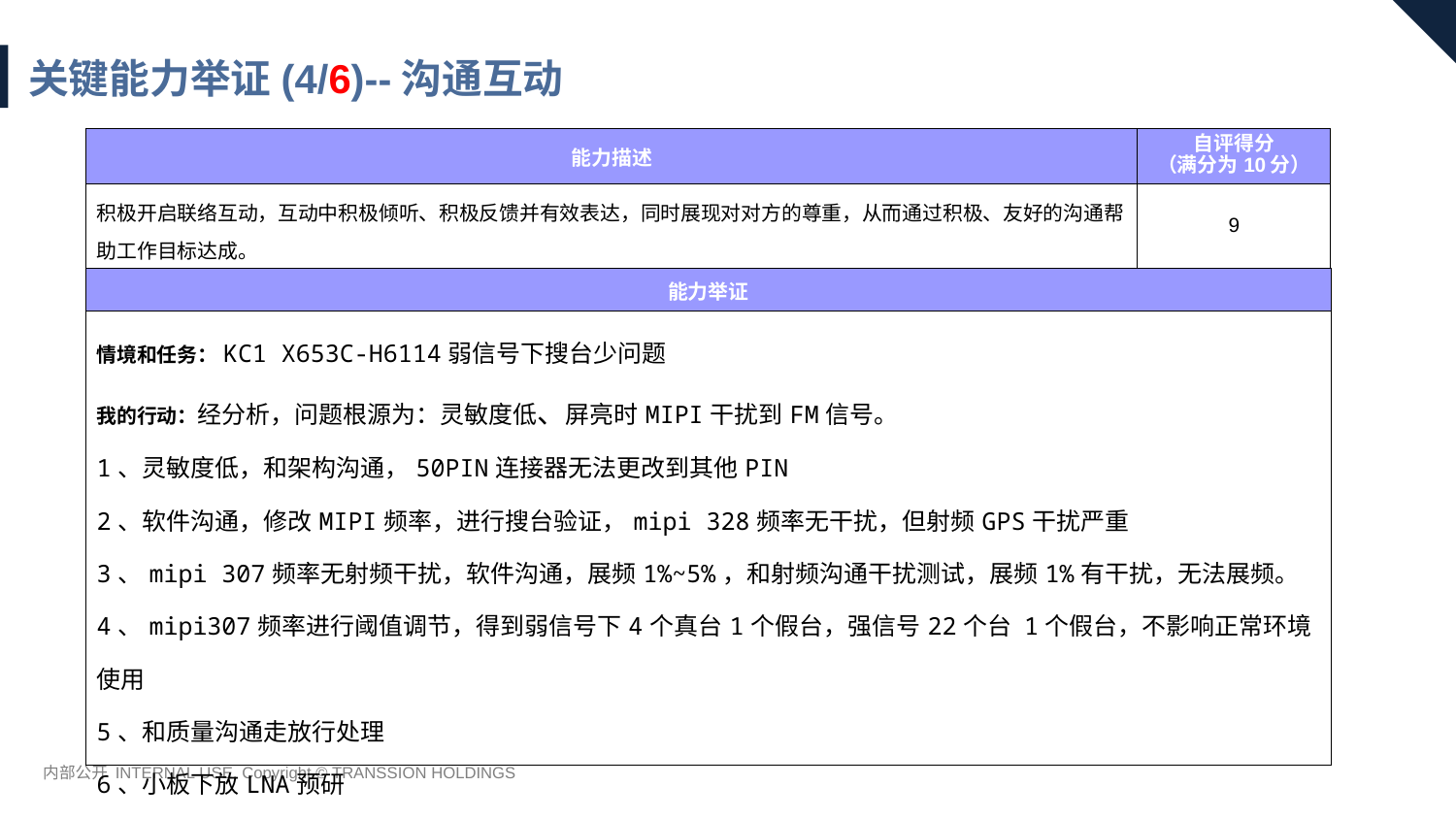

关键能力举证(4/6)--沟通互动
| 能力描述 | 自评得分 （满分为10分） |
| --- | --- |
| 积极开启联络互动，互动中积极倾听、积极反馈并有效表达，同时展现对对方的尊重，从而通过积极、友好的沟通帮助工作目标达成。 | 9 |
| 能力举证 |
| --- |
| 情境和任务：KC1 X653C-H6114弱信号下搜台少问题 我的行动：经分析，问题根源为：灵敏度低、屏亮时MIPI干扰到FM信号。 1、灵敏度低，和架构沟通，50PIN连接器无法更改到其他PIN 2、软件沟通，修改MIPI频率，进行搜台验证，mipi 328频率无干扰，但射频GPS干扰严重 3、mipi 307频率无射频干扰，软件沟通，展频1%~5%，和射频沟通干扰测试，展频1%有干扰，无法展频。 4、mipi307频率进行阈值调节，得到弱信号下4个真台1个假台，强信号22个台 1个假台，不影响正常环境使用 5、和质量沟通走放行处理 6、小板下放LNA预研 业务结果：在这过程中学到遇到问题需要和多部门沟通，先给出可行性方案，再做最终决策，将风险降到最低 |